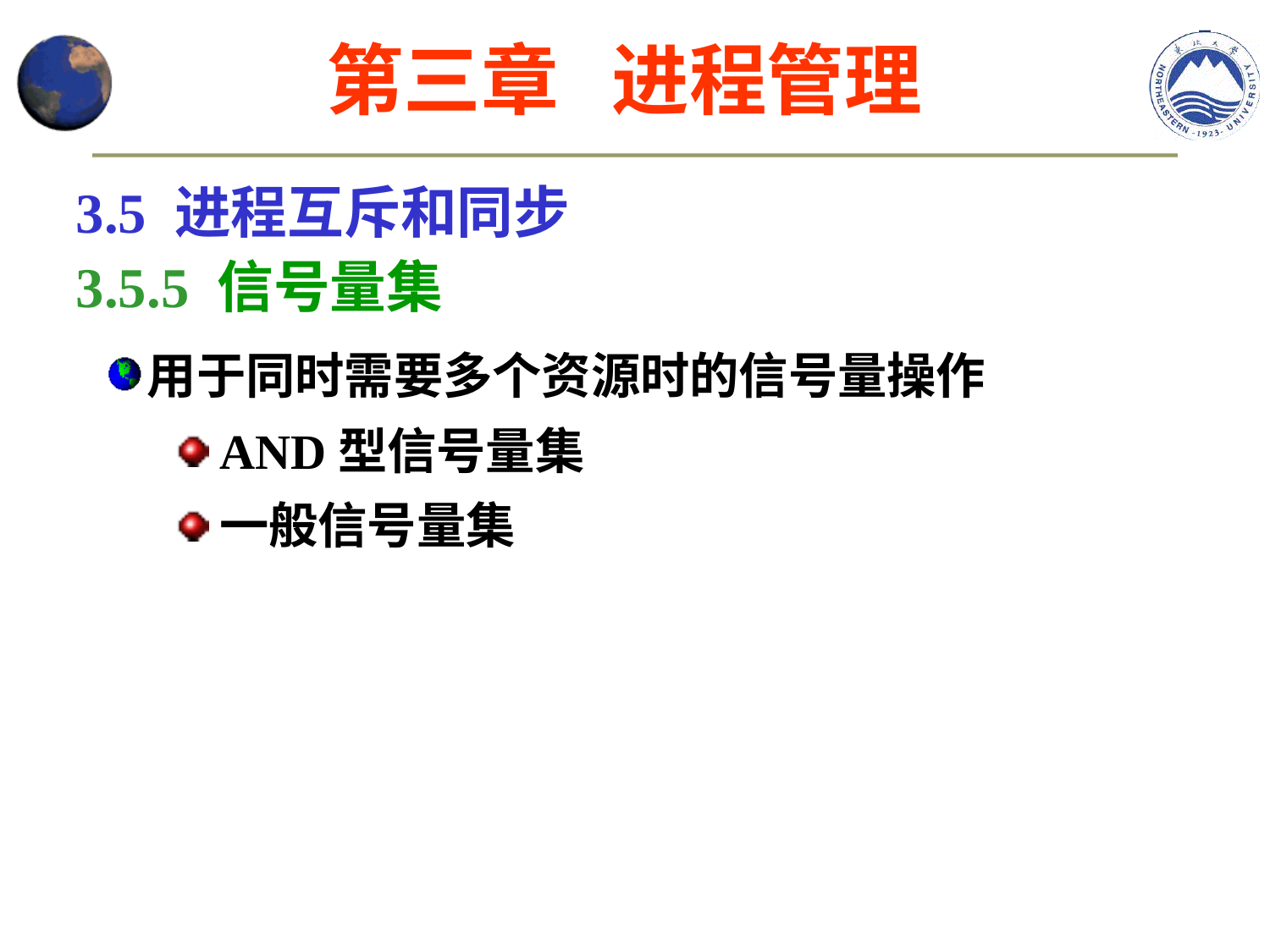

第三章   进程管理
3.5 进程互斥和同步
3.5.5 信号量集
用于同时需要多个资源时的信号量操作
AND型信号量集
一般信号量集